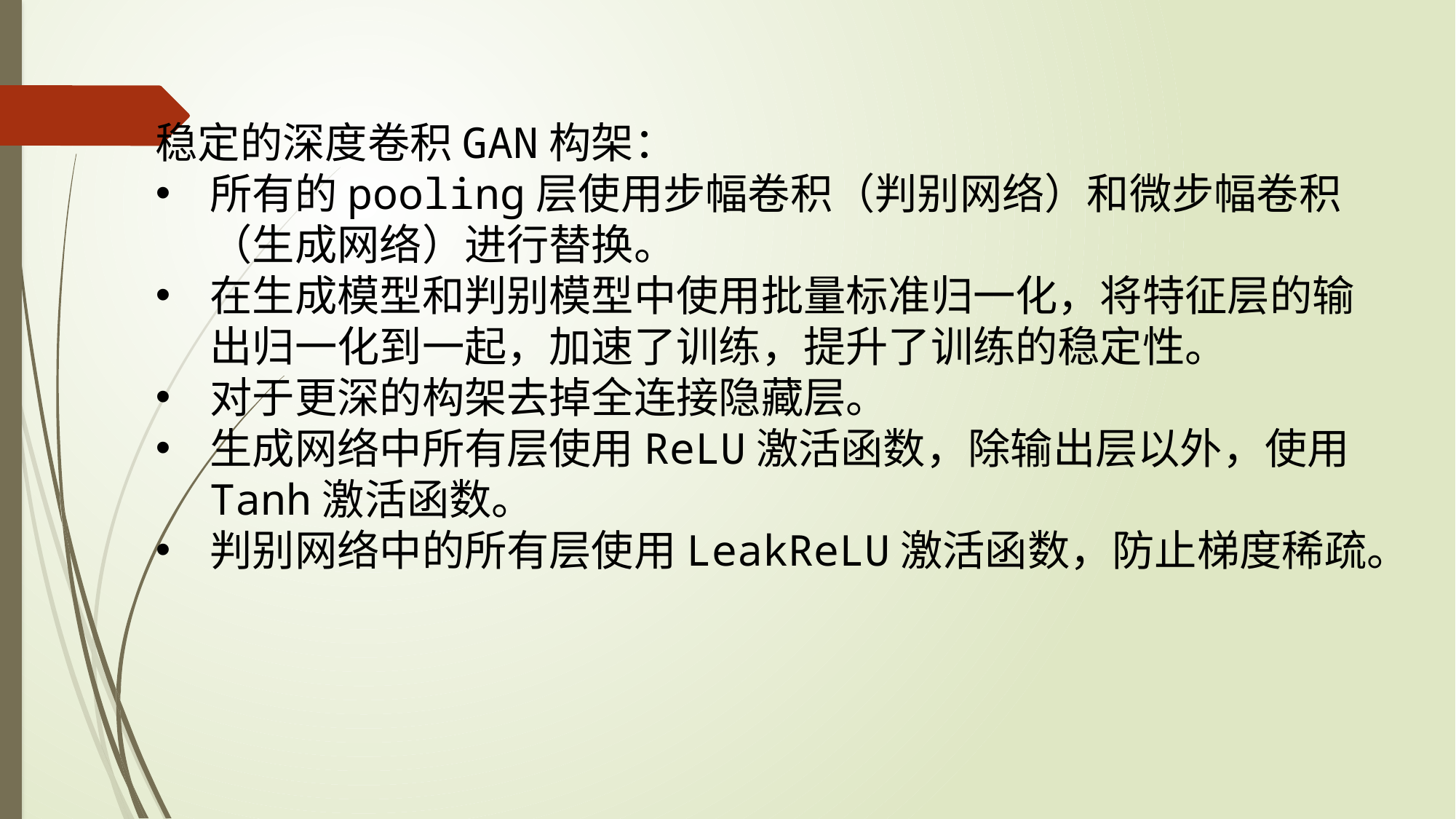

稳定的深度卷积GAN构架：
所有的pooling层使用步幅卷积（判别网络）和微步幅卷积（生成网络）进行替换。
在生成模型和判别模型中使用批量标准归一化，将特征层的输出归一化到一起，加速了训练，提升了训练的稳定性。
对于更深的构架去掉全连接隐藏层。
生成网络中所有层使用ReLU激活函数，除输出层以外，使用Tanh激活函数。
判别网络中的所有层使用LeakReLU激活函数，防止梯度稀疏。